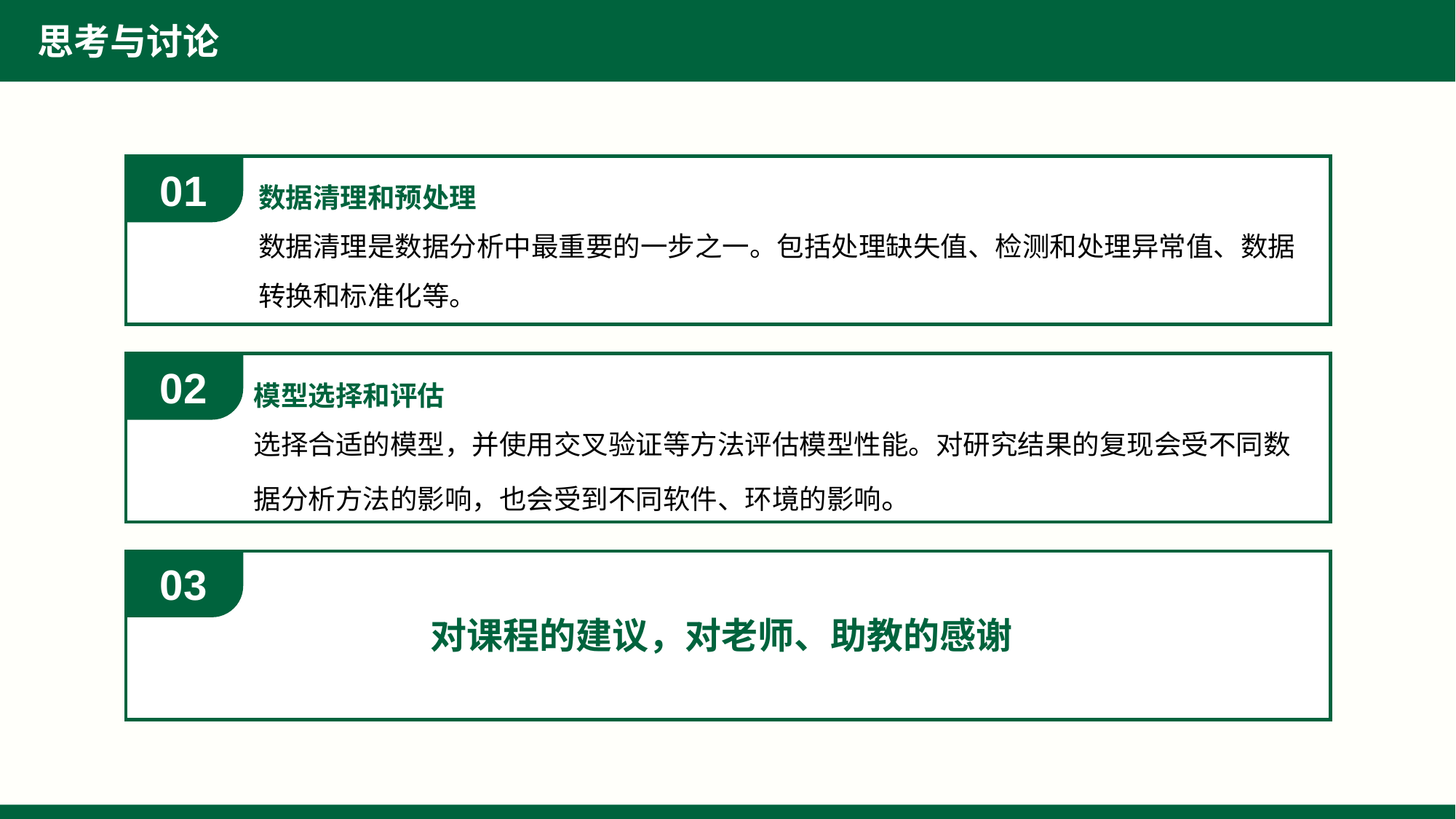

思考与讨论

01
数据清理和预处理
数据清理是数据分析中最重要的一步之一。包括处理缺失值、检测和处理异常值、数据转换和标准化等。

02
模型选择和评估
选择合适的模型，并使用交叉验证等方法评估模型性能。对研究结果的复现会受不同数据分析方法的影响，也会受到不同软件、环境的影响。

03
对课程的建议，对老师、助教的感谢